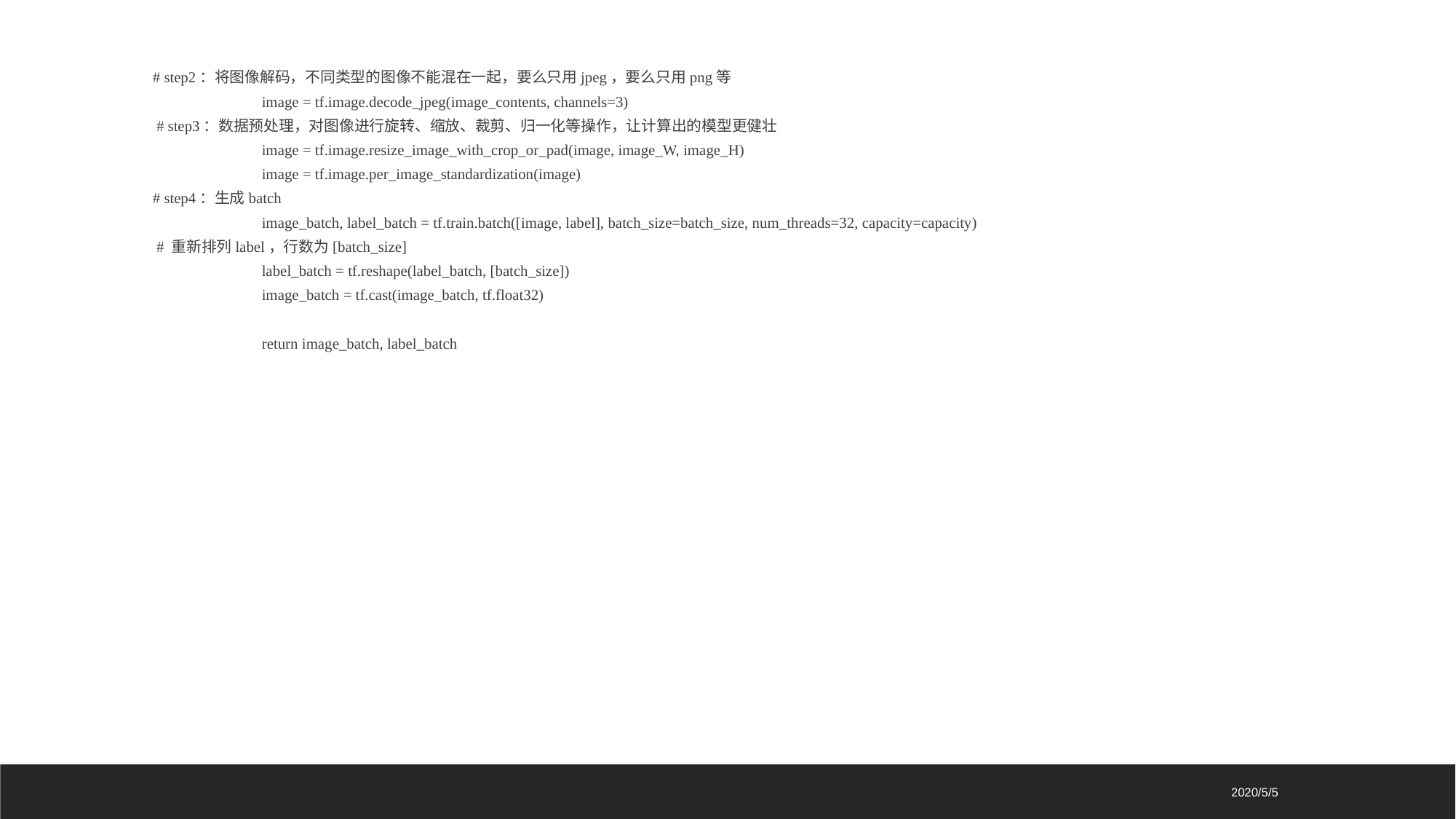

# step2：将图像解码，不同类型的图像不能混在一起，要么只用jpeg，要么只用png等
	image = tf.image.decode_jpeg(image_contents, channels=3)
 # step3：数据预处理，对图像进行旋转、缩放、裁剪、归一化等操作，让计算出的模型更健壮
 	image = tf.image.resize_image_with_crop_or_pad(image, image_W, image_H)
    	image = tf.image.per_image_standardization(image)
# step4：生成batch
 	image_batch, label_batch = tf.train.batch([image, label], batch_size=batch_size, num_threads=32, capacity=capacity)
 # 重新排列label，行数为[batch_size]
 	label_batch = tf.reshape(label_batch, [batch_size])
    	image_batch = tf.cast(image_batch, tf.float32)

    	return image_batch, label_batch
2020/5/5